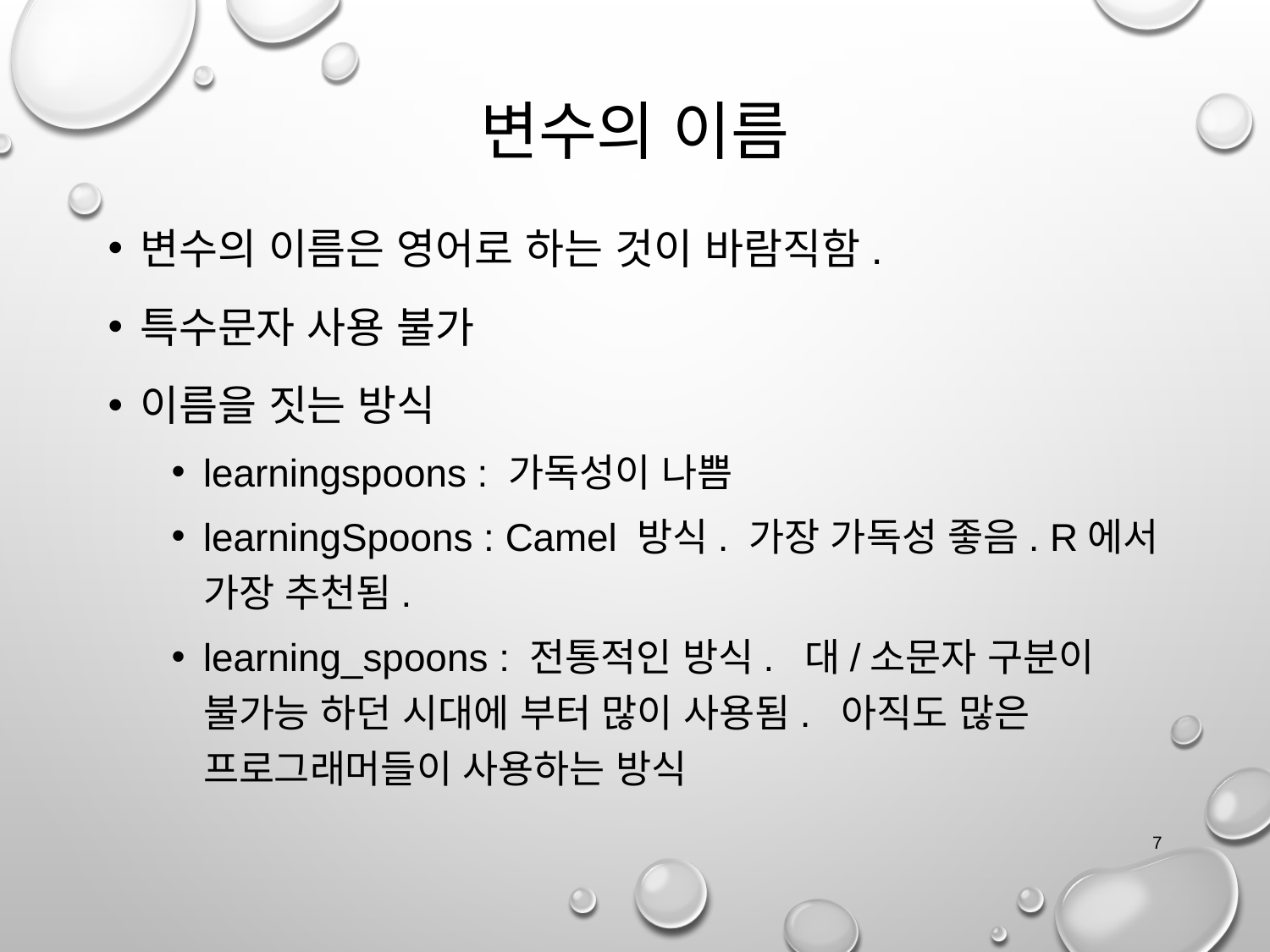

# 변수의 이름
변수의 이름은 영어로 하는 것이 바람직함.
특수문자 사용 불가
이름을 짓는 방식
learningspoons : 가독성이 나쁨
learningSpoons : Camel 방식. 가장 가독성 좋음. R에서 가장 추천됨.
learning_spoons : 전통적인 방식.  대/소문자 구분이 불가능 하던 시대에 부터 많이 사용됨.  아직도 많은 프로그래머들이 사용하는 방식
7